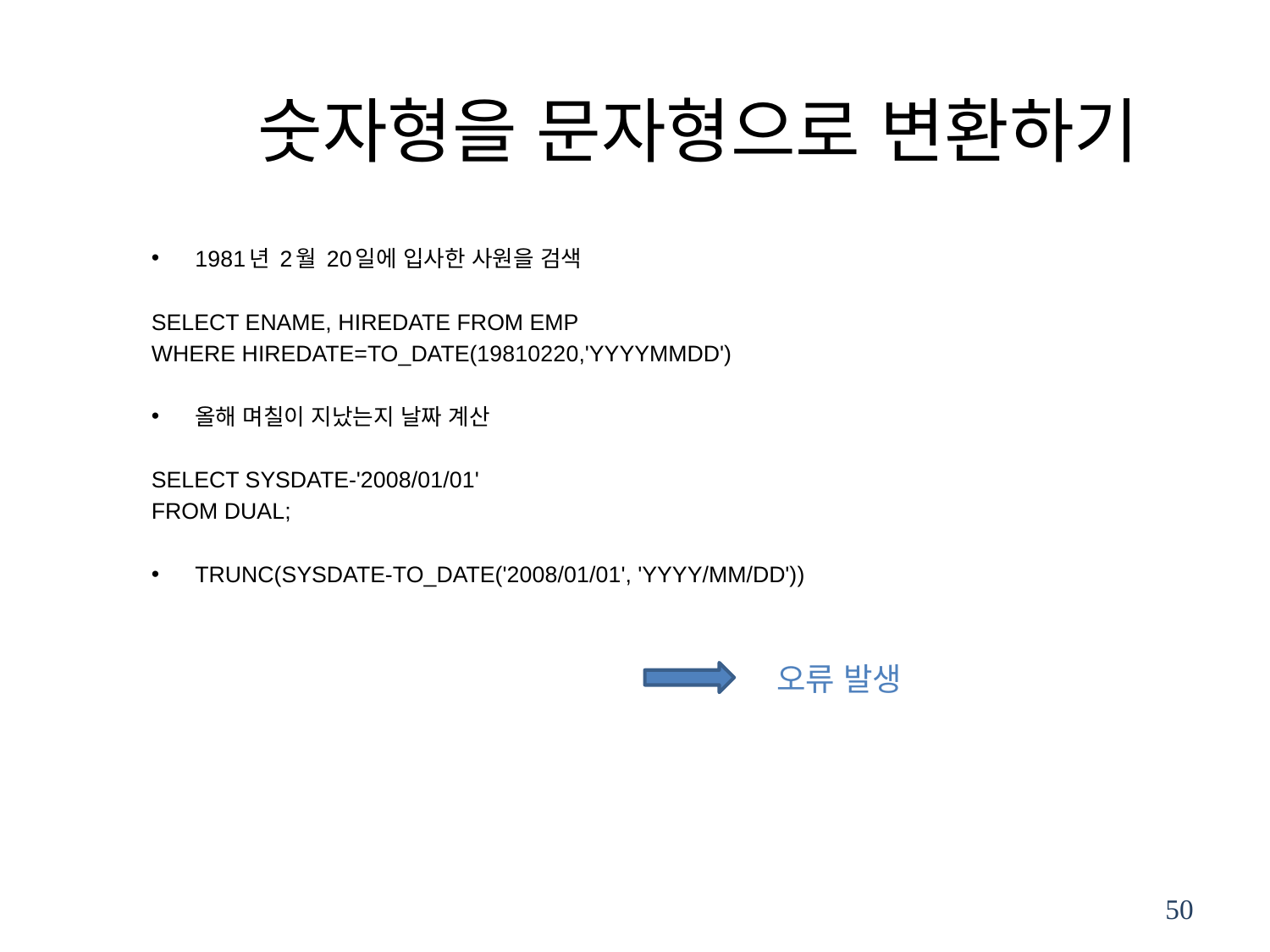

# 숫자형을 문자형으로 변환하기

1981년 2월 20일에 입사한 사원을 검색

SELECT ENAME, HIREDATE FROM EMP
WHERE HIREDATE=TO_DATE(19810220,'YYYYMMDD')

올해 며칠이 지났는지 날짜 계산

SELECT SYSDATE-'2008/01/01'
FROM DUAL;

TRUNC(SYSDATE-TO_DATE('2008/01/01', 'YYYY/MM/DD'))

오류 발생

50